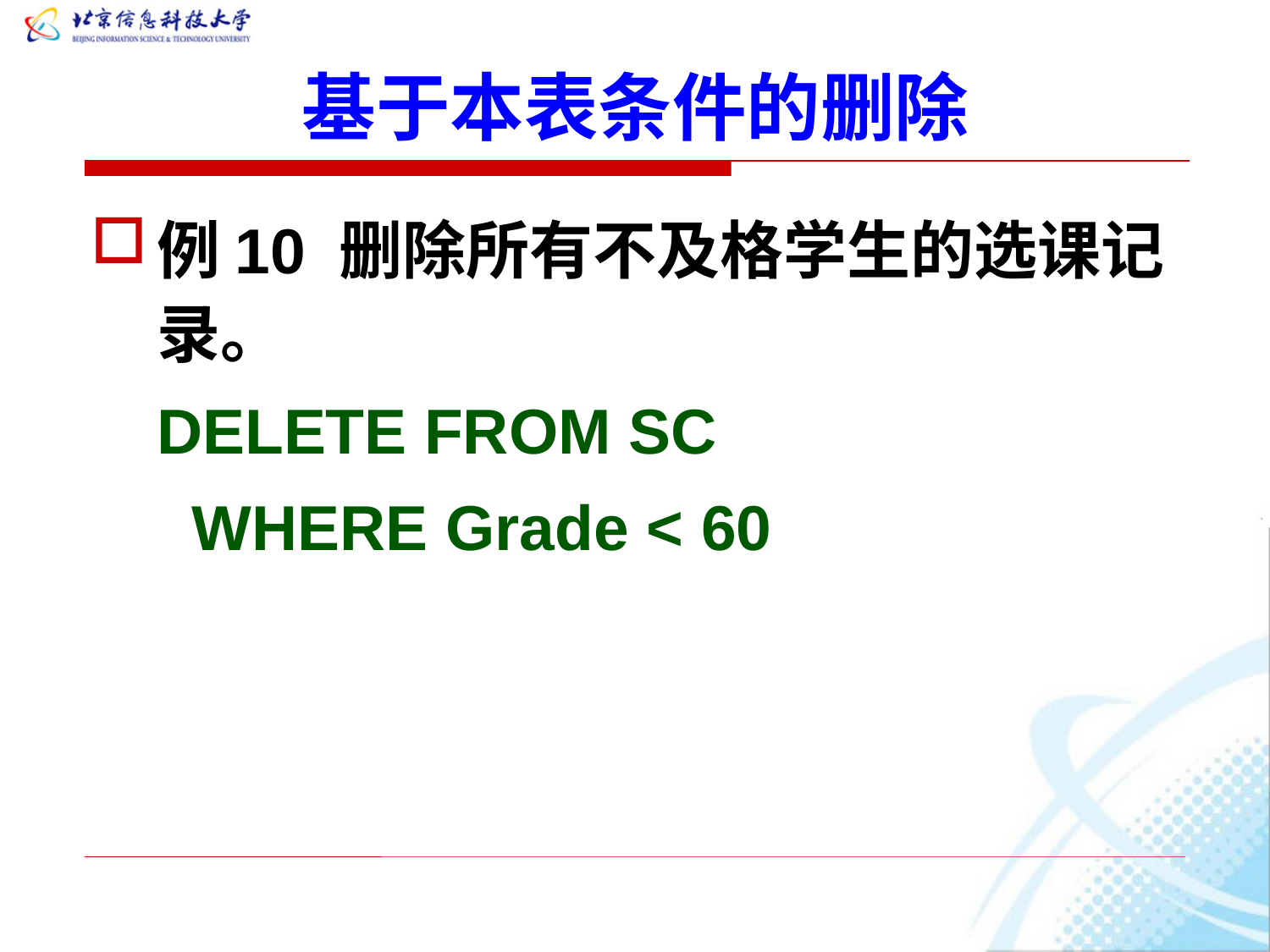

# 基于本表条件的删除
例10 删除所有不及格学生的选课记录。
DELETE FROM SC
  WHERE Grade < 60

158